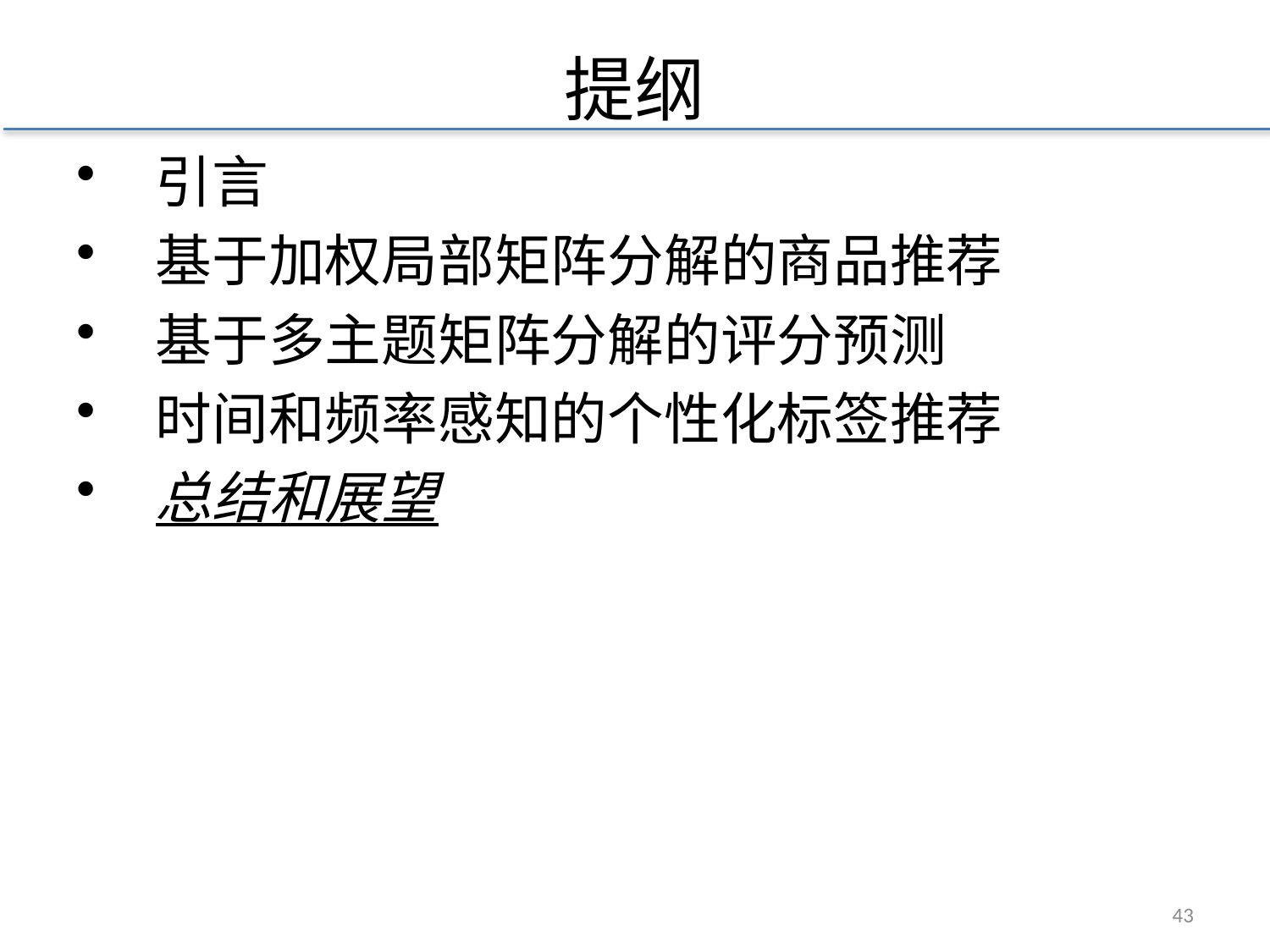

# 提纲
引言
基于加权局部矩阵分解的商品推荐
基于多主题矩阵分解的评分预测
时间和频率感知的个性化标签推荐
总结和展望

43